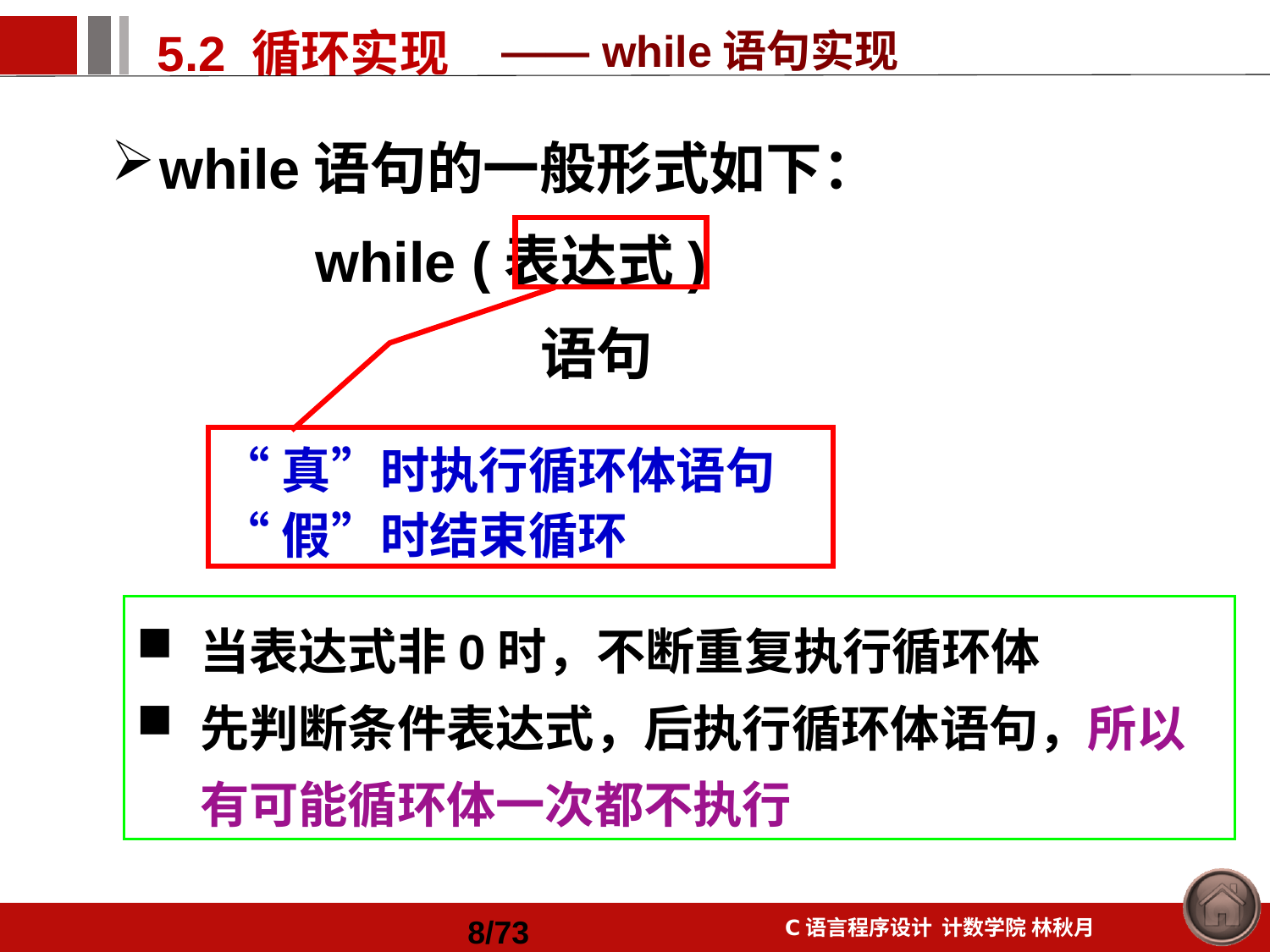

—— while语句实现
while语句的一般形式如下：
             while (表达式)
				语句

“真”时执行循环体语句
“假”时结束循环
当表达式非0时，不断重复执行循环体
先判断条件表达式，后执行循环体语句，所以有可能循环体一次都不执行